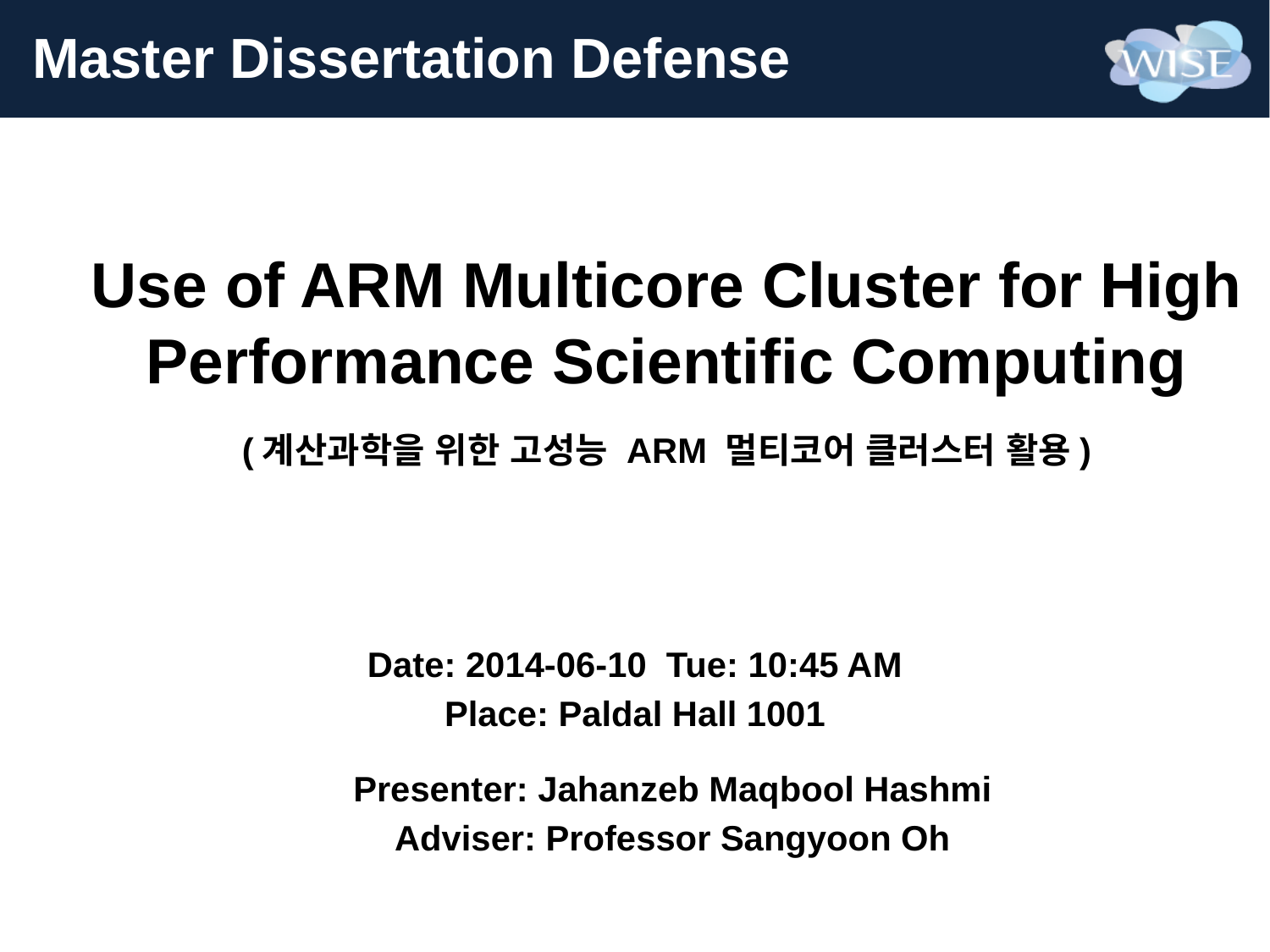

Master Dissertation Defense
Use of ARM Multicore Cluster for High Performance Scientific Computing
(계산과학을 위한 고성능 ARM 멀티코어 클러스터 활용)
Date: 2014-06-10  Tue: 10:45 AM
Place: Paldal Hall 1001
Presenter: Jahanzeb Maqbool Hashmi
Adviser: Professor Sangyoon Oh